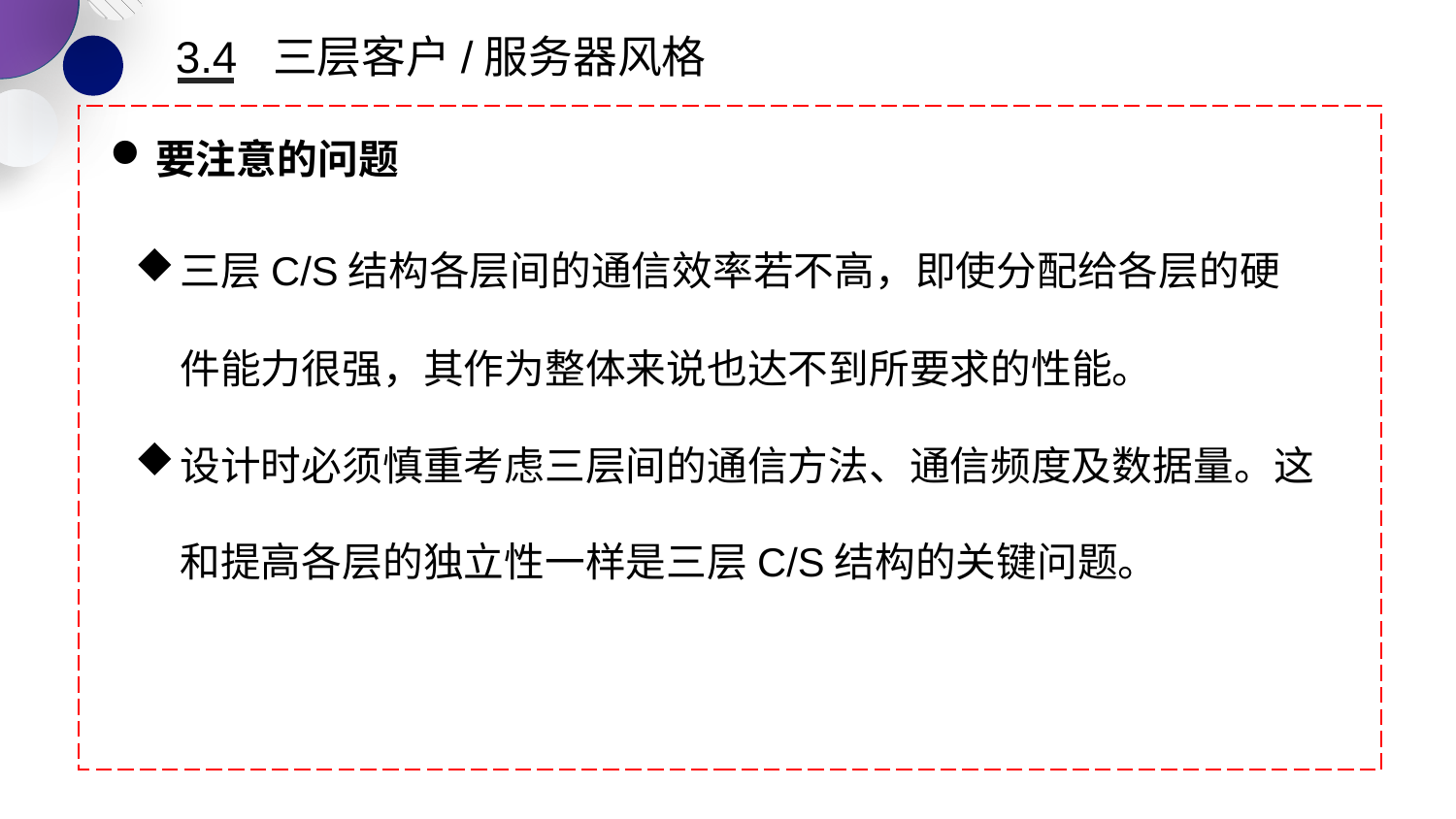

3.4  三层客户/服务器风格

要注意的问题
三层C/S结构各层间的通信效率若不高，即使分配给各层的硬件能力很强，其作为整体来说也达不到所要求的性能。
设计时必须慎重考虑三层间的通信方法、通信频度及数据量。这和提高各层的独立性一样是三层C/S结构的关键问题。